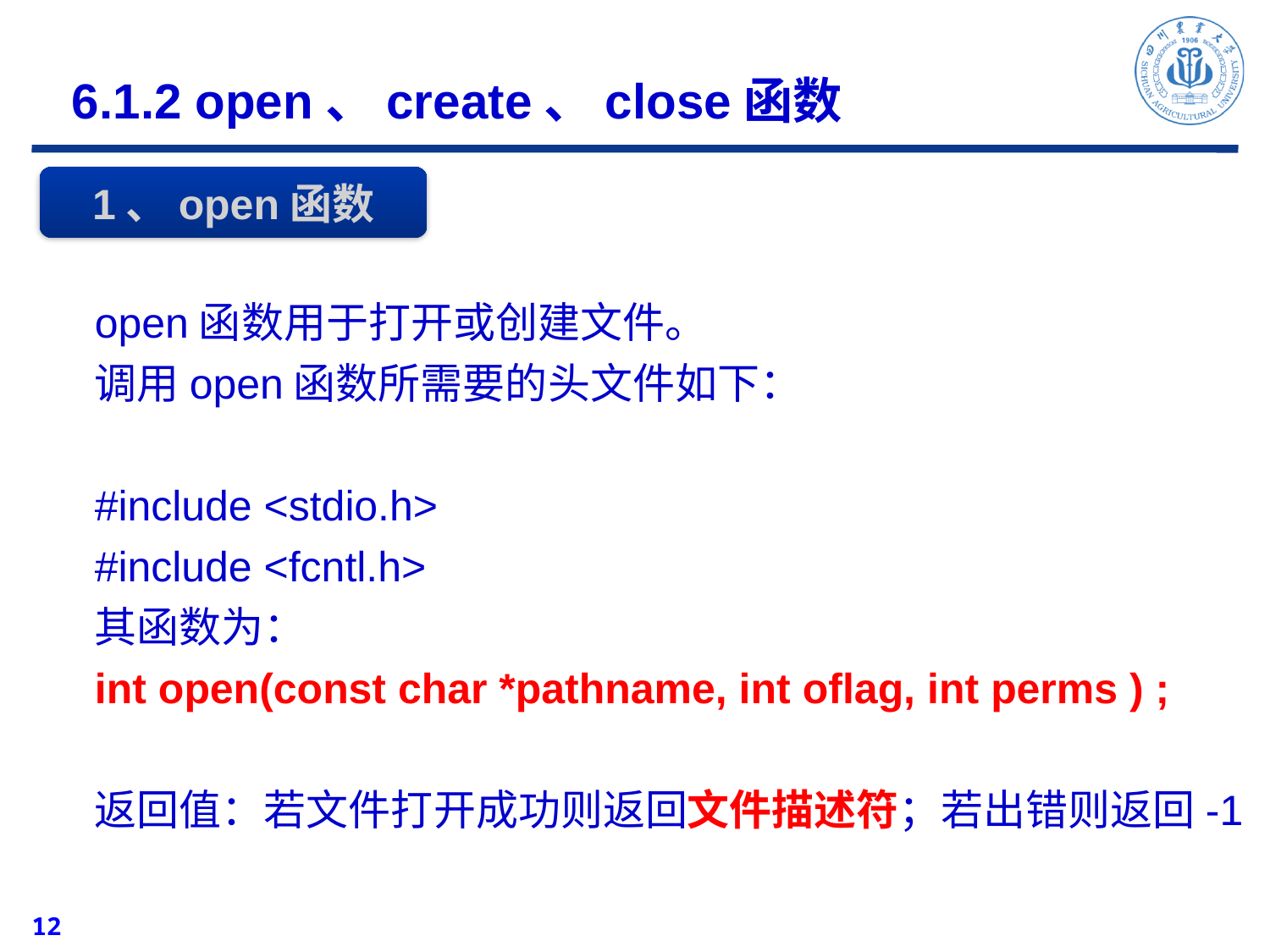

6.1.2 open、create、close函数
1、open函数
open函数用于打开或创建文件。
调用open函数所需要的头文件如下：

#include <stdio.h>
#include <fcntl.h>
其函数为：
int open(const char *pathname, int oflag, int perms ) ;

返回值：若文件打开成功则返回文件描述符；若出错则返回-1